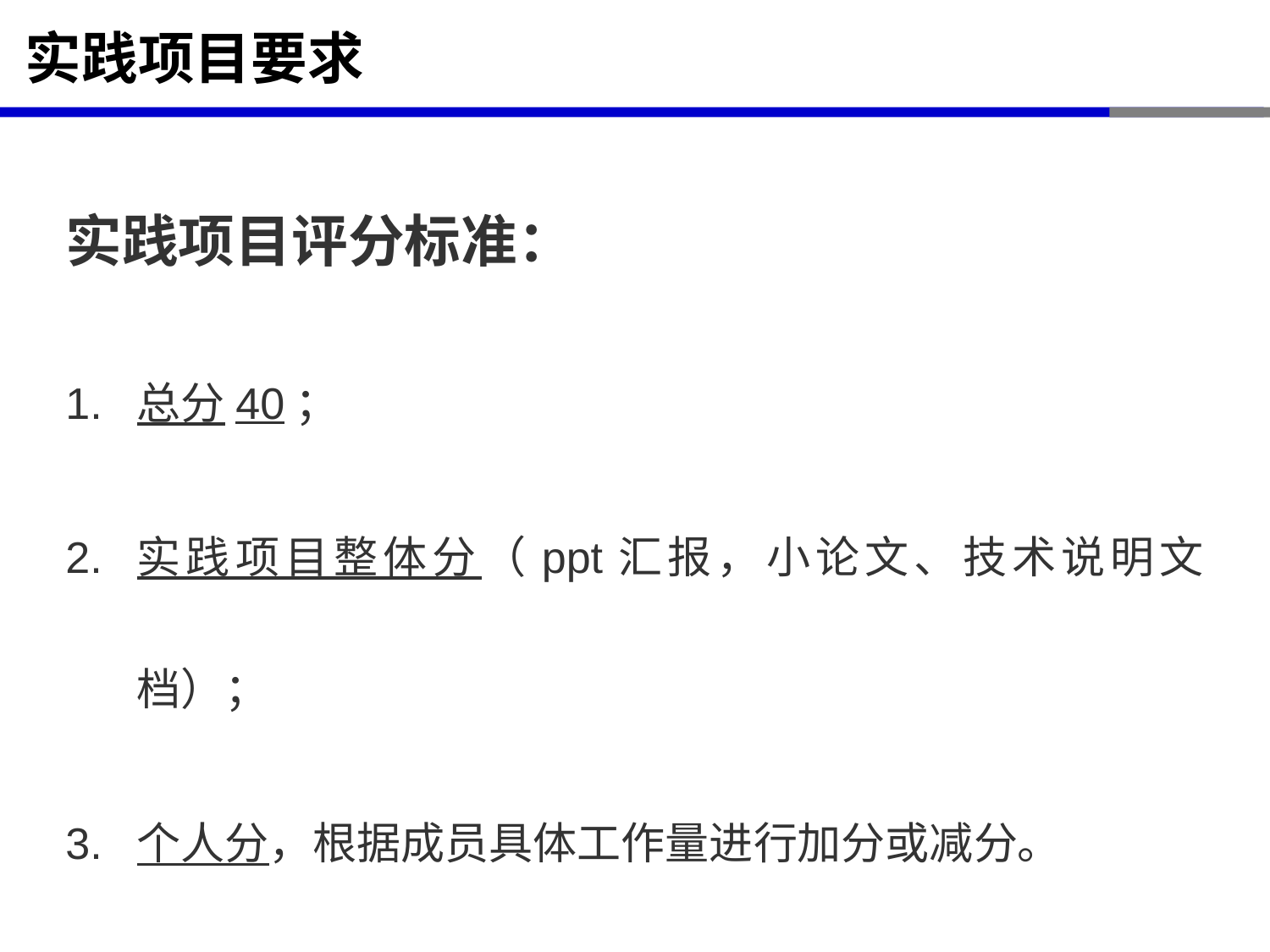

# 实践项目要求
实践项目评分标准：
总分40；
实践项目整体分（ppt汇报，小论文、技术说明文档）；
个人分，根据成员具体工作量进行加分或减分。